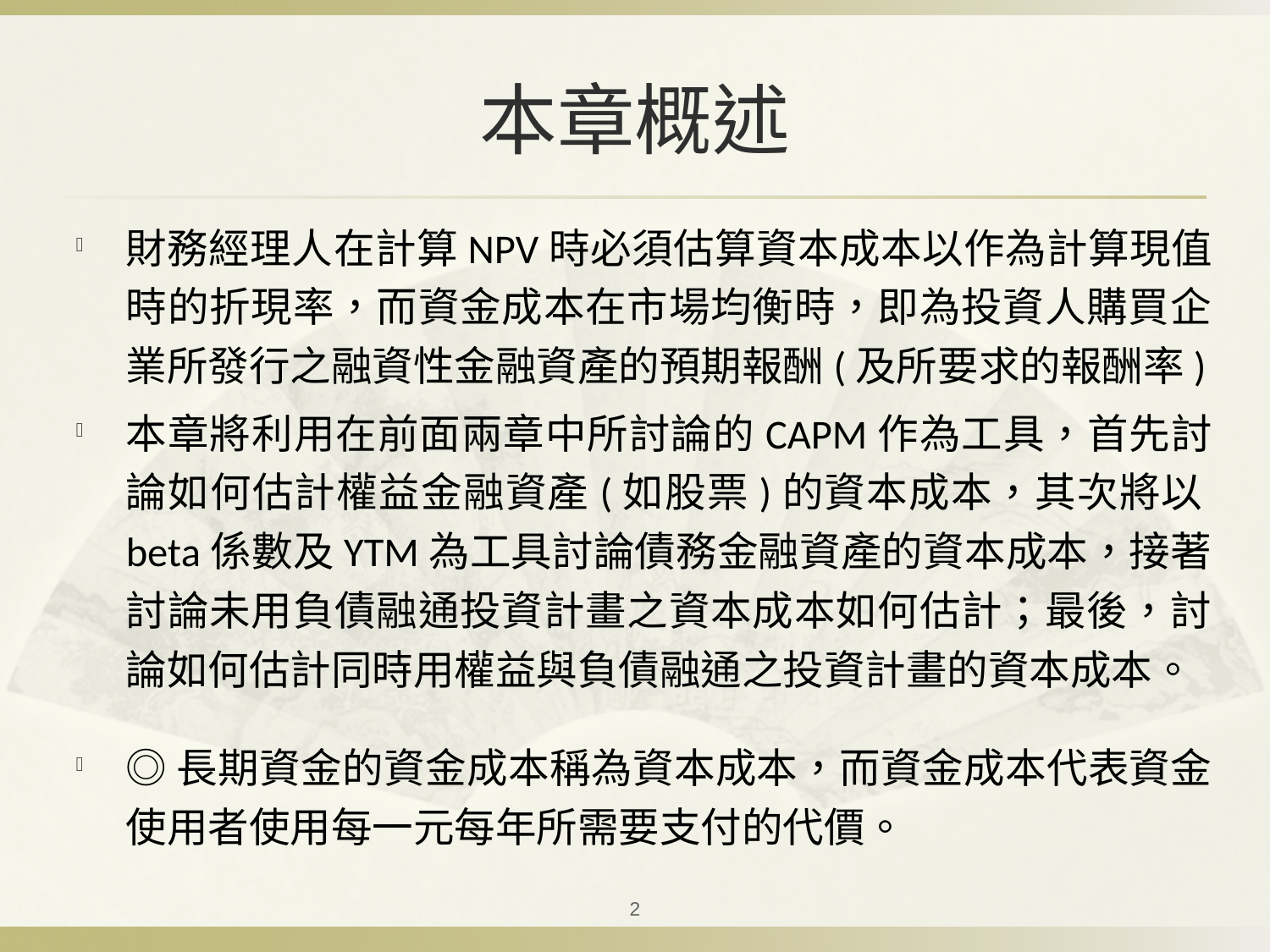

# 本章概述
財務經理人在計算NPV時必須估算資本成本以作為計算現值時的折現率，而資金成本在市場均衡時，即為投資人購買企業所發行之融資性金融資產的預期報酬(及所要求的報酬率)
本章將利用在前面兩章中所討論的CAPM作為工具，首先討論如何估計權益金融資產(如股票)的資本成本，其次將以beta係數及YTM為工具討論債務金融資產的資本成本，接著討論未用負債融通投資計畫之資本成本如何估計；最後，討論如何估計同時用權益與負債融通之投資計畫的資本成本。

◎長期資金的資金成本稱為資本成本，而資金成本代表資金使用者使用每一元每年所需要支付的代價。
2